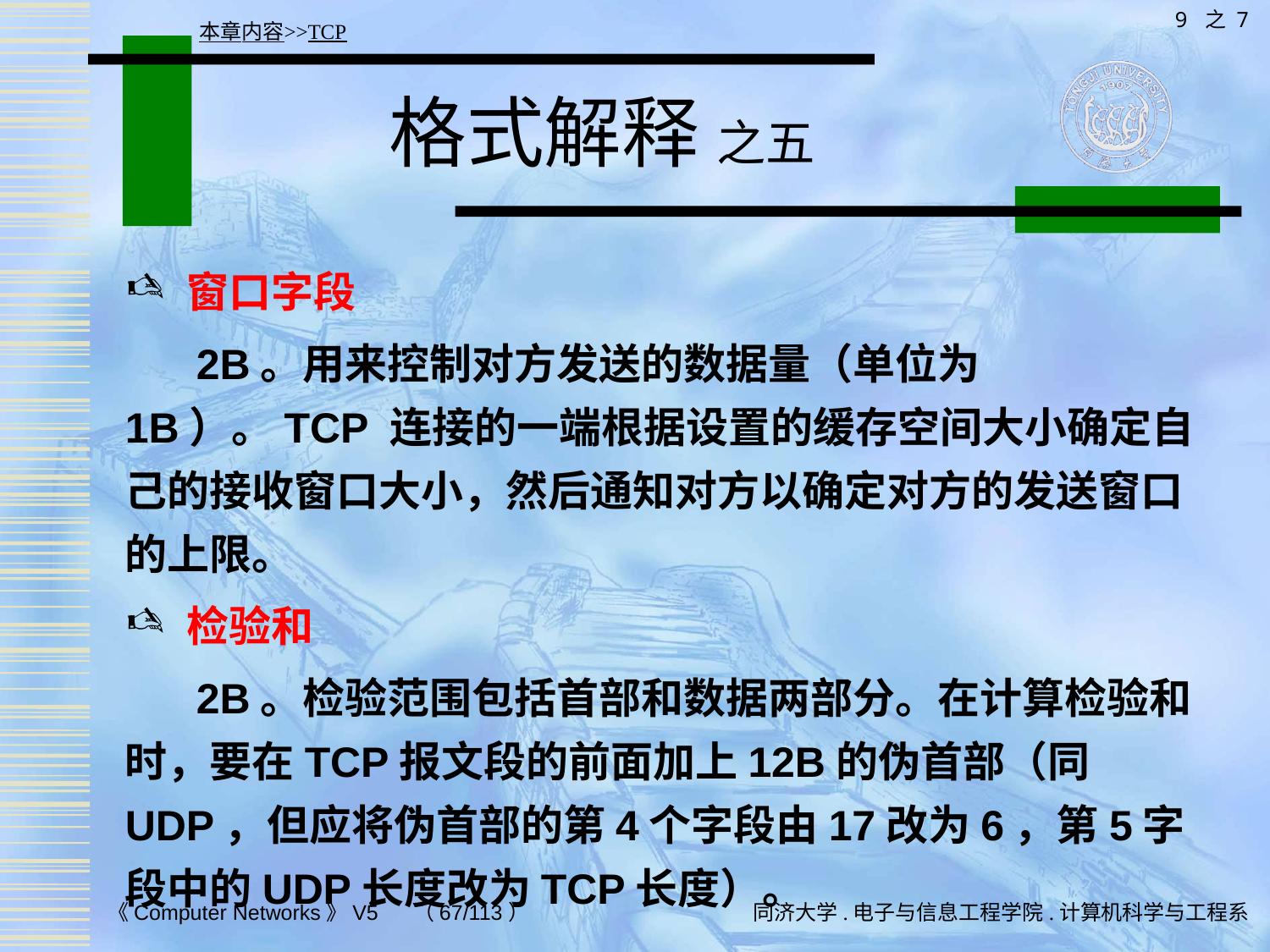

9 之 7
本章内容>>TCP
# 格式解释 之五
窗口字段
      2B。用来控制对方发送的数据量（单位为1B）。TCP 连接的一端根据设置的缓存空间大小确定自己的接收窗口大小，然后通知对方以确定对方的发送窗口的上限。
检验和
      2B。检验范围包括首部和数据两部分。在计算检验和时，要在TCP报文段的前面加上12B的伪首部（同UDP，但应将伪首部的第4个字段由17改为6，第5字段中的UDP长度改为TCP长度）。